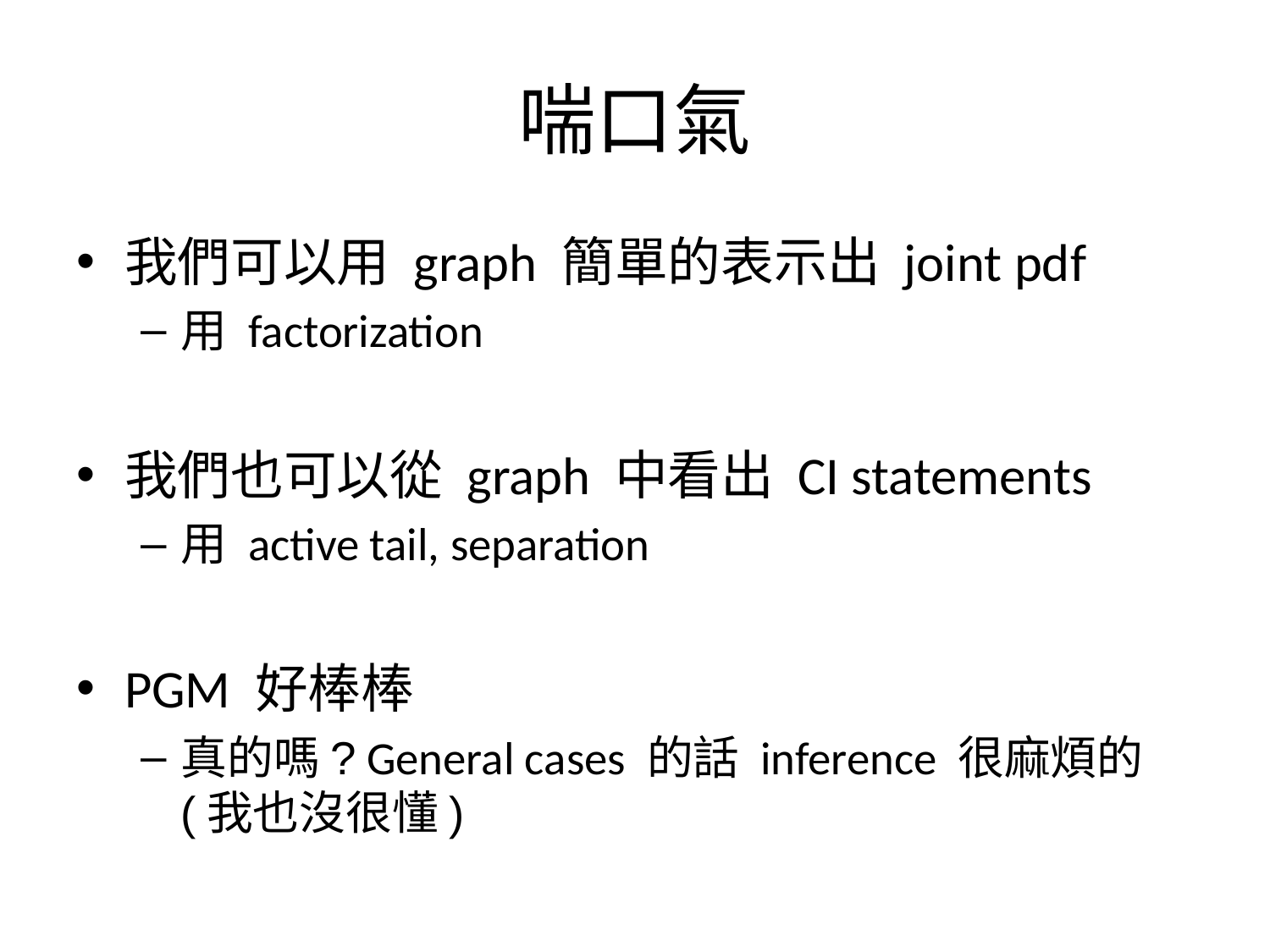

# 喘口氣
我們可以用 graph 簡單的表示出 joint pdf
用 factorization

我們也可以從 graph 中看出 CI statements
用 active tail, separation

PGM 好棒棒
真的嗎? General cases 的話 inference 很麻煩的 (我也沒很懂)